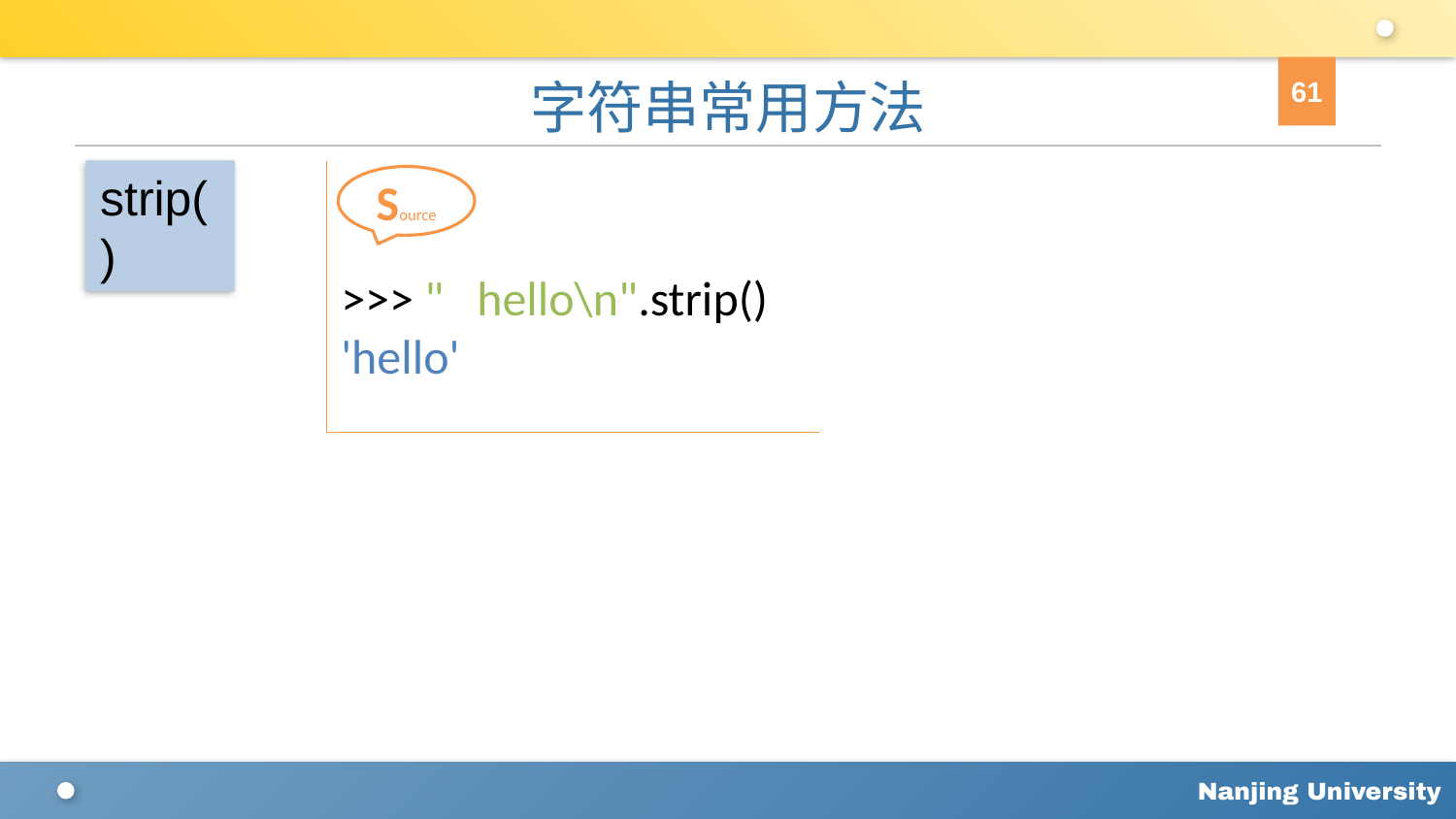

61
# 字符串常用方法
strip()

>>> "   hello\n".strip()
'hello'
Source